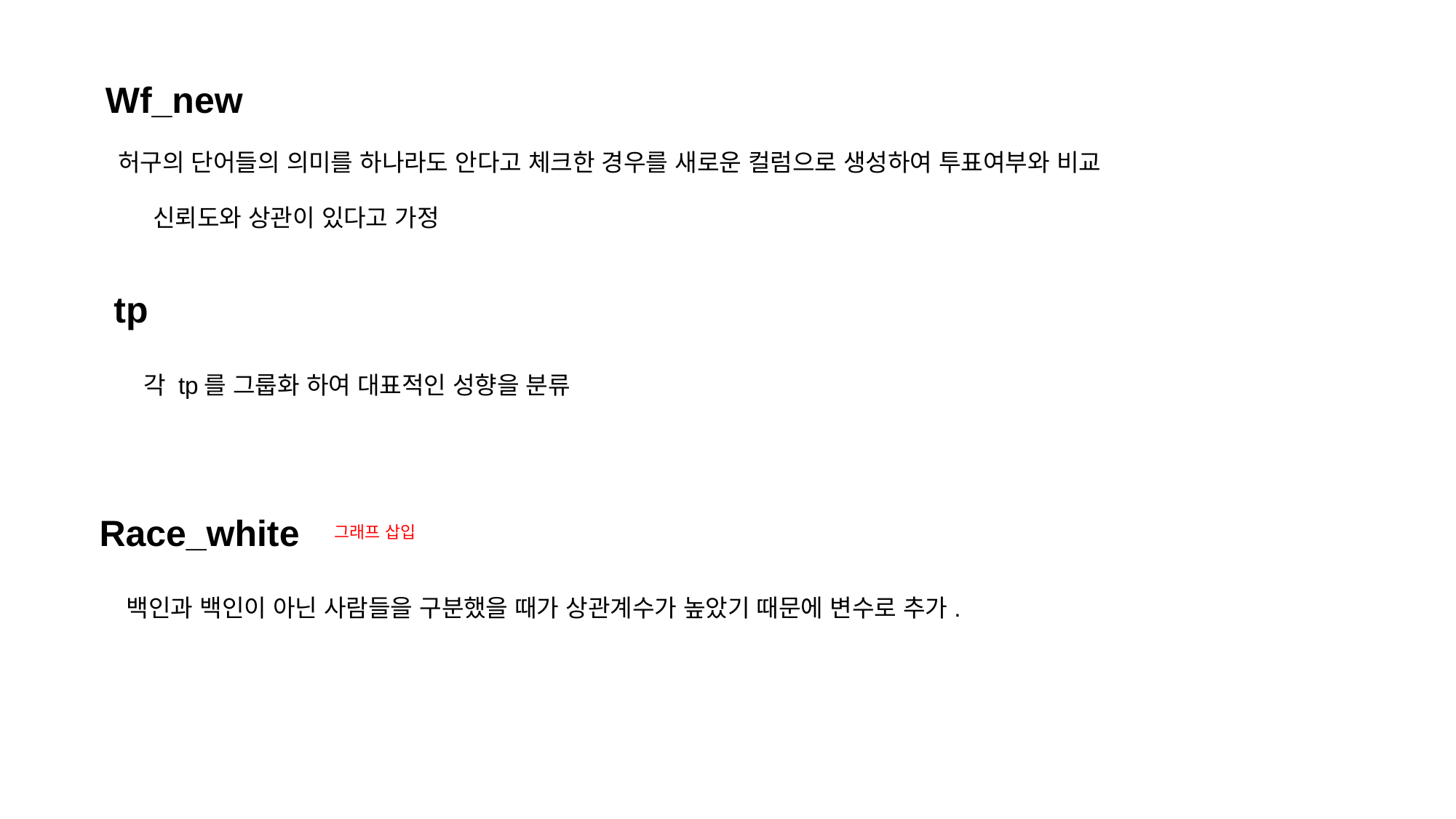

Wf_new
허구의 단어들의 의미를 하나라도 안다고 체크한 경우를 새로운 컬럼으로 생성하여 투표여부와 비교
신뢰도와 상관이 있다고 가정
tp
각 tp를 그룹화 하여 대표적인 성향을 분류
Race_white
그래프 삽입
백인과 백인이 아닌 사람들을 구분했을 때가 상관계수가 높았기 때문에 변수로 추가.